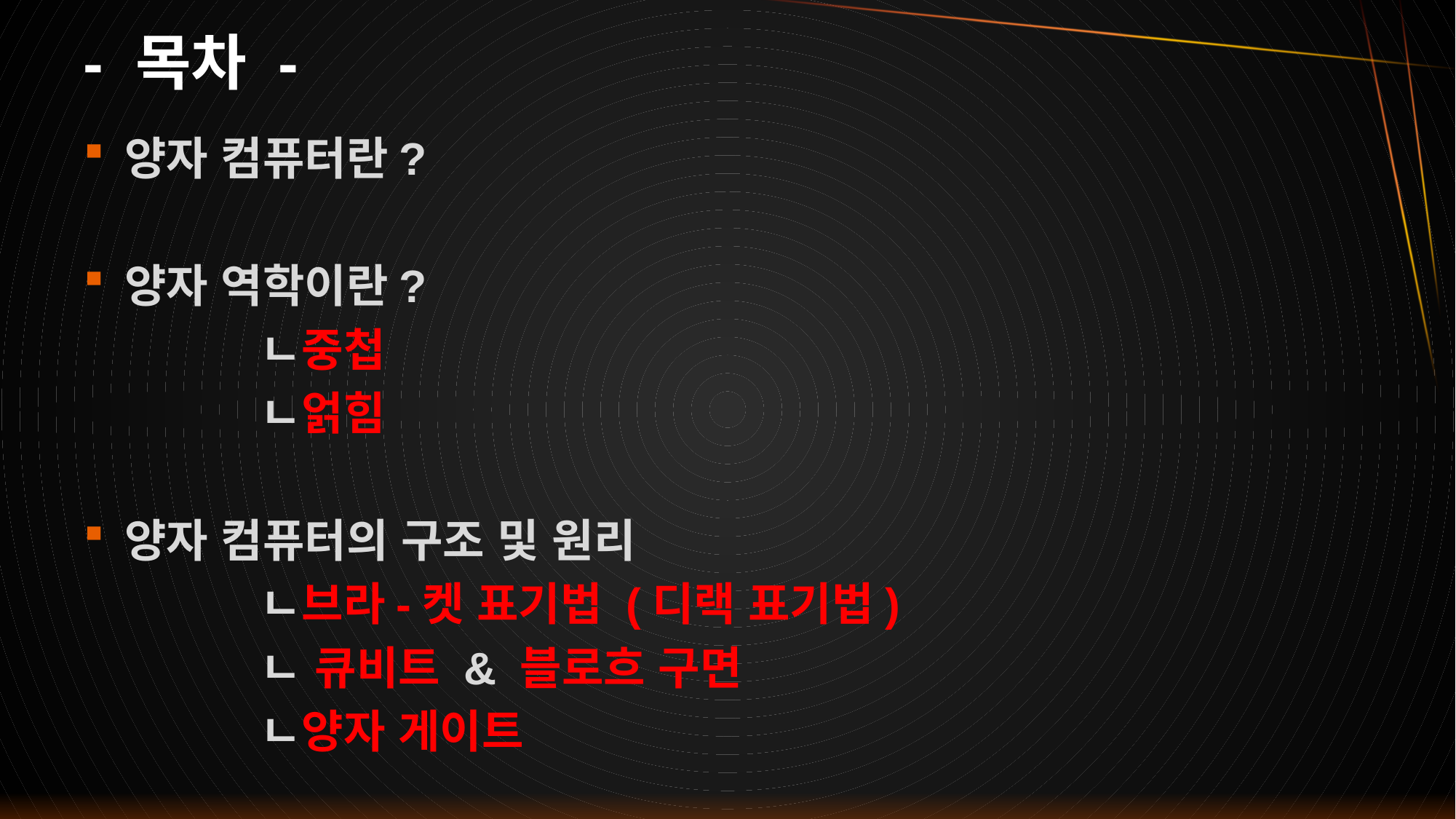

# - 목차 -

양자 컴퓨터란?

양자 역학이란?
             ㄴ중첩
             ㄴ얽힘

양자 컴퓨터의 구조 및 원리
             ㄴ브라-켓 표기법 (디랙 표기법)
             ㄴ 큐비트 & 블로흐 구면
             ㄴ양자 게이트